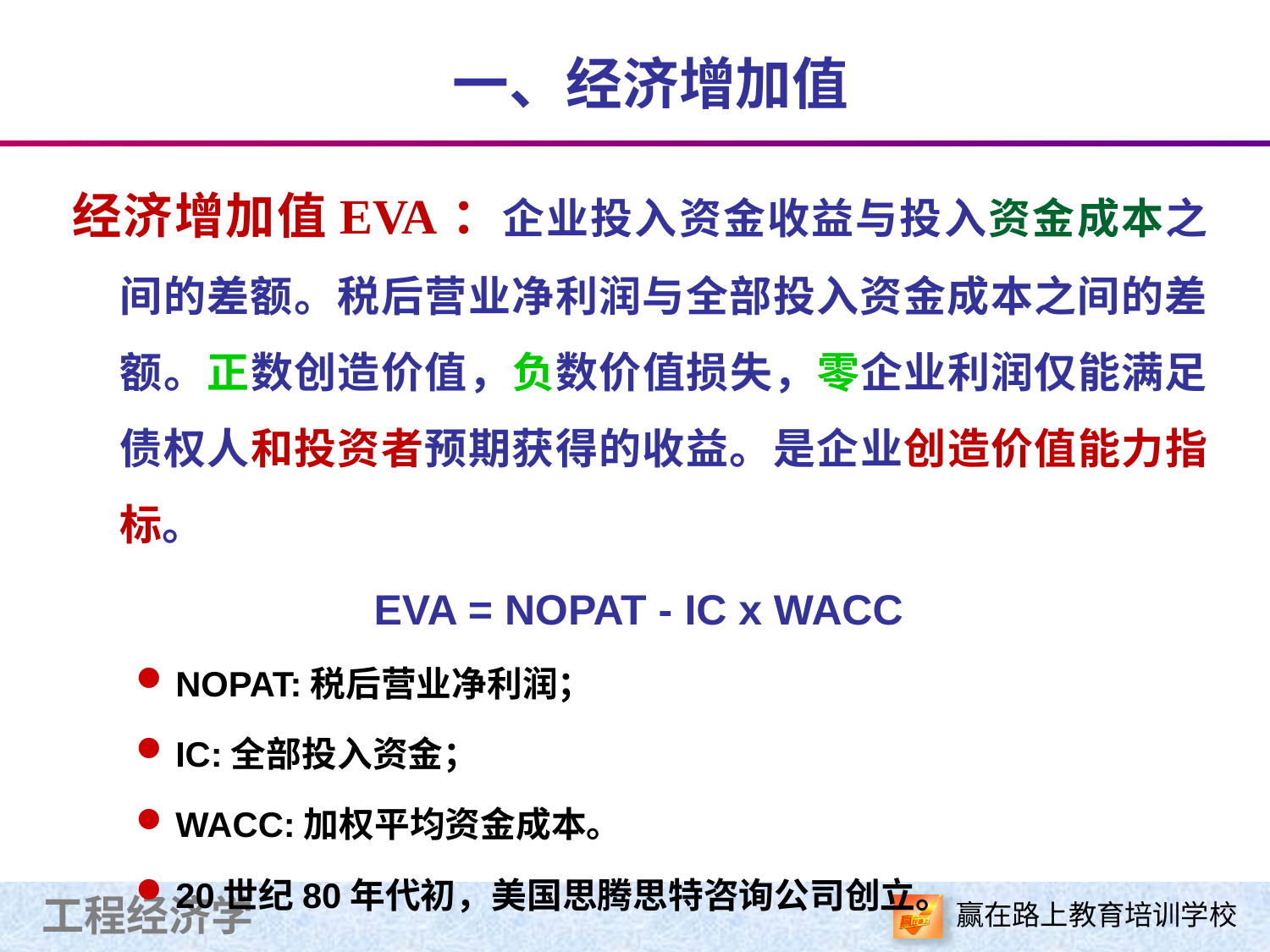

# 一、经济增加值
经济增加值EVA：企业投入资金收益与投入资金成本之间的差额。税后营业净利润与全部投入资金成本之间的差额。正数创造价值，负数价值损失，零企业利润仅能满足债权人和投资者预期获得的收益。是企业创造价值能力指标。
			EVA = NOPAT - IC x WACC
NOPAT:税后营业净利润；
IC:全部投入资金；
WACC:加权平均资金成本。
20世纪80年代初，美国思腾思特咨询公司创立。